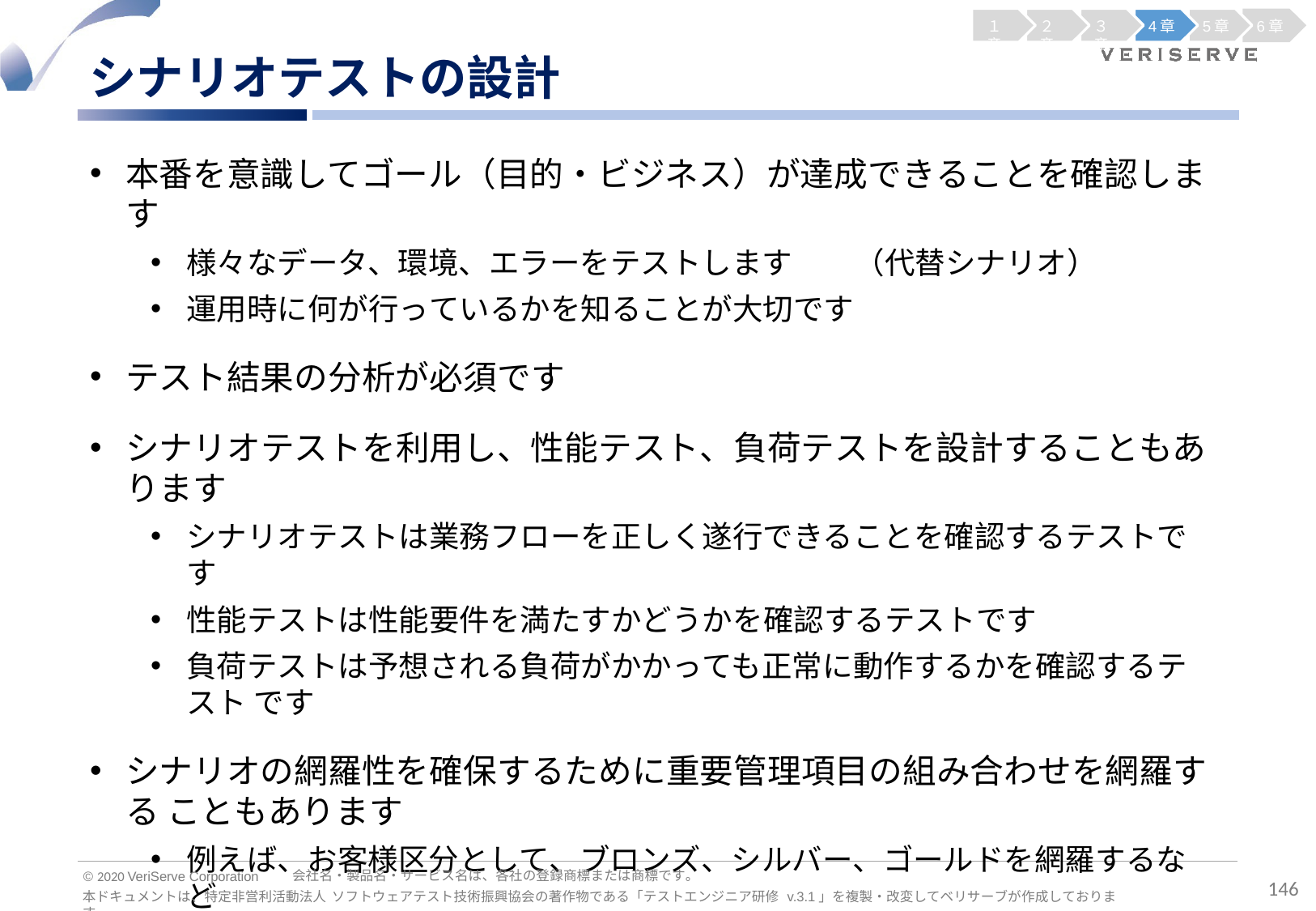

１章
２章
３章
4章
5章
6章
シナリオテストの設計

本番を意識してゴール（目的・ビジネス）が達成できることを確認します
様々なデータ、環境、エラーをテストします	（代替シナリオ）
運用時に何が行っているかを知ることが大切です

テスト結果の分析が必須です
シナリオテストを利用し、性能テスト、負荷テストを設計することもあります
シナリオテストは業務フローを正しく遂行できることを確認するテストです
性能テストは性能要件を満たすかどうかを確認するテストです
負荷テストは予想される負荷がかかっても正常に動作するかを確認するテスト です

シナリオの網羅性を確保するために重要管理項目の組み合わせを網羅する こともあります
例えば、お客様区分として、ブロンズ、シルバー、ゴールドを網羅するなど
会社名・製品名・サービス名は、各社の登録商標または商標です。
© 2020 VeriServe Corporation
146
本ドキュメントは、特定非営利活動法人 ソフトウェアテスト技術振興協会の著作物である「テストエンジニア研修 v.3.1」を複製・改変してベリサーブが作成しております。